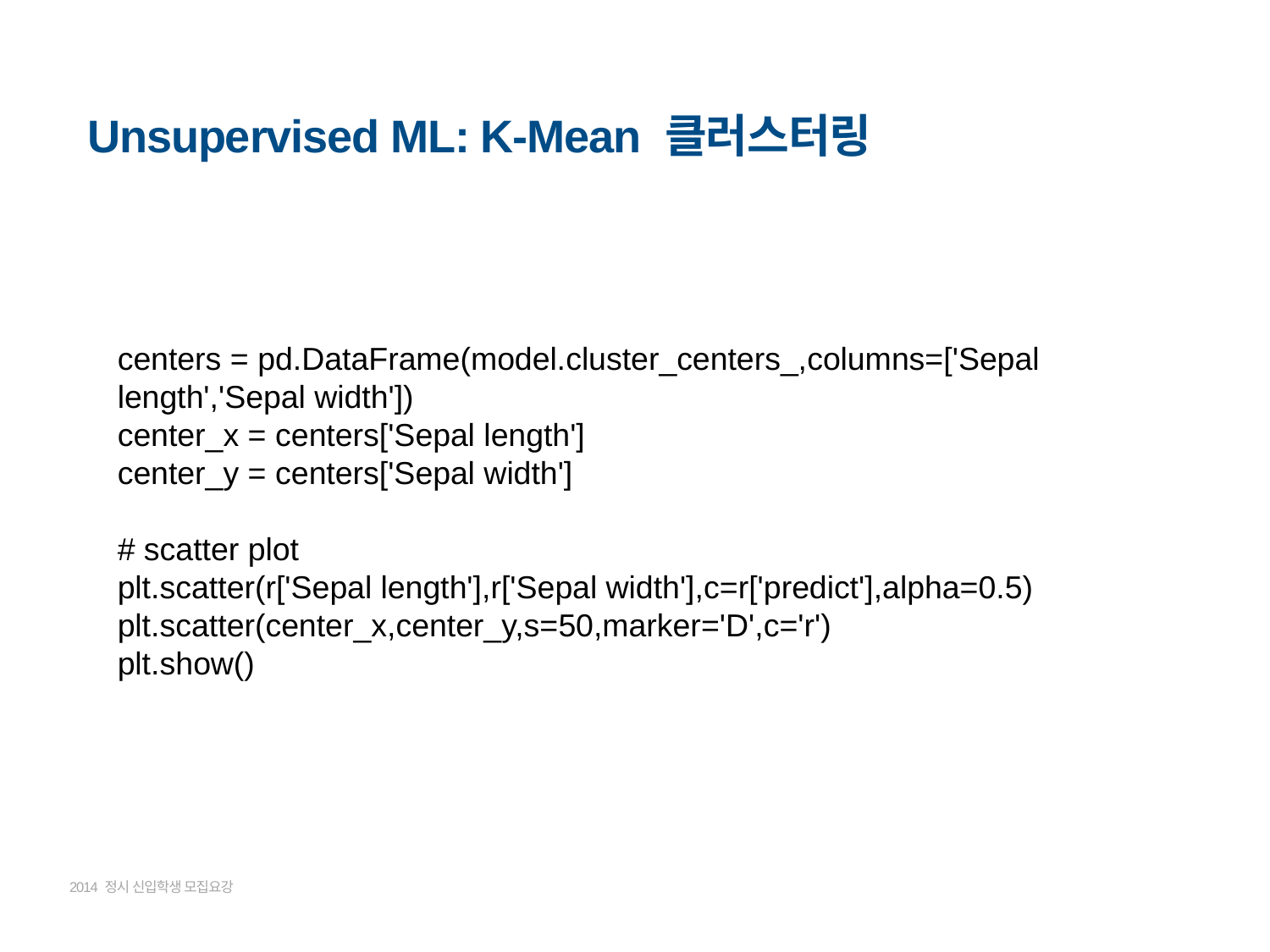

Unsupervised ML: K-Mean 클러스터링

centers = pd.DataFrame(model.cluster_centers_,columns=['Sepal length','Sepal width'])
center_x = centers['Sepal length']
center_y = centers['Sepal width']

# scatter plot
plt.scatter(r['Sepal length'],r['Sepal width'],c=r['predict'],alpha=0.5)
plt.scatter(center_x,center_y,s=50,marker='D',c='r')
plt.show()

2014 정시 신입학생 모집요강